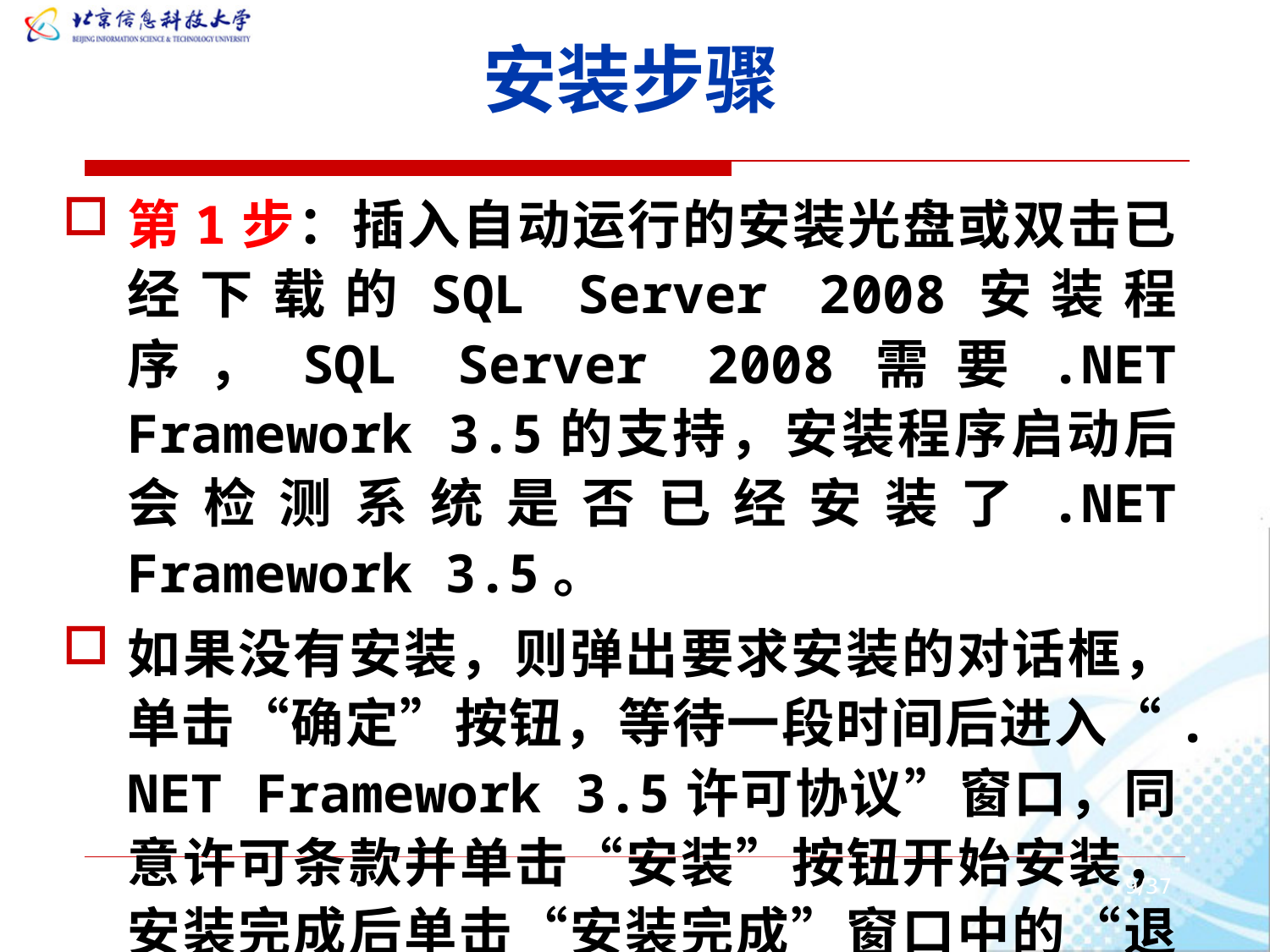

# 安装步骤
第1步：插入自动运行的安装光盘或双击已经下载的SQL Server 2008安装程序，SQL Server 2008需要.NET Framework 3.5的支持，安装程序启动后会检测系统是否已经安装了.NET Framework 3.5。
如果没有安装，则弹出要求安装的对话框，单击“确定”按钮，等待一段时间后进入“.NET Framework 3.5许可协议”窗口，同意许可条款并单击“安装”按钮开始安装，安装完成后单击“安装完成”窗口中的“退出”按钮即可。

9/37